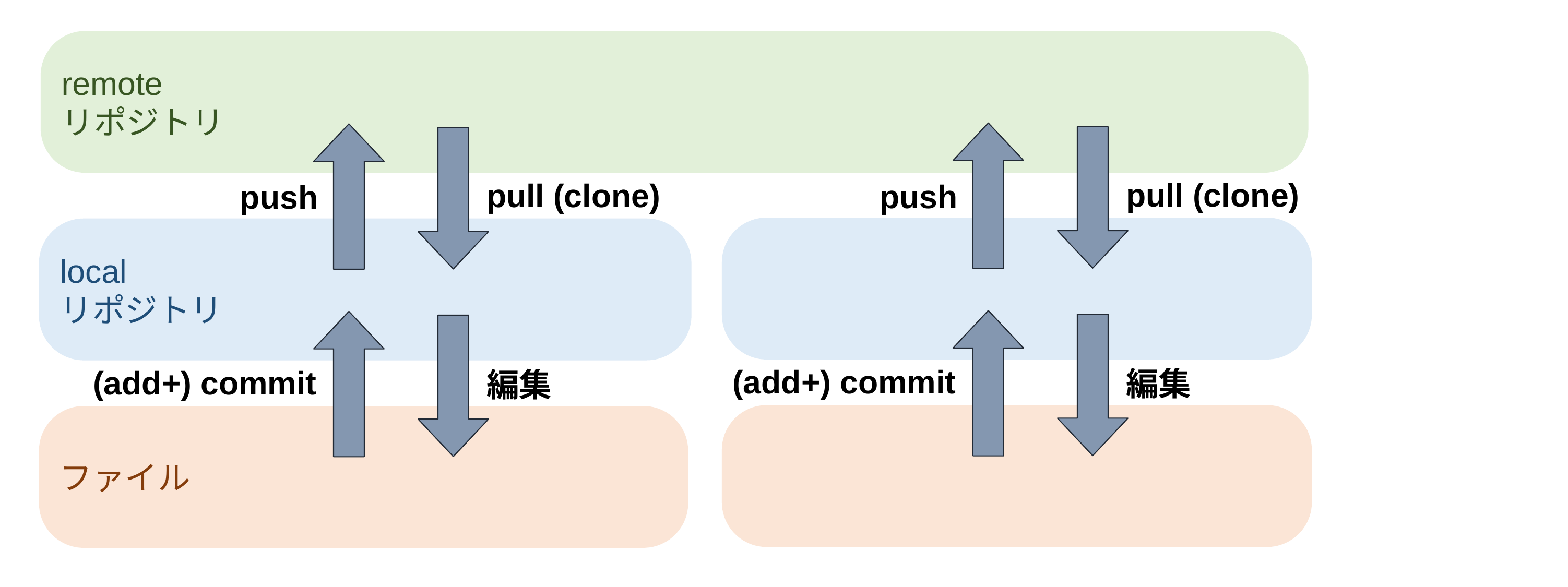

remote
リポジトリ

pull (clone)
pull (clone)
push
push

local
リポジトリ

(add+) commit
(add+) commit
編集
編集

ファイル